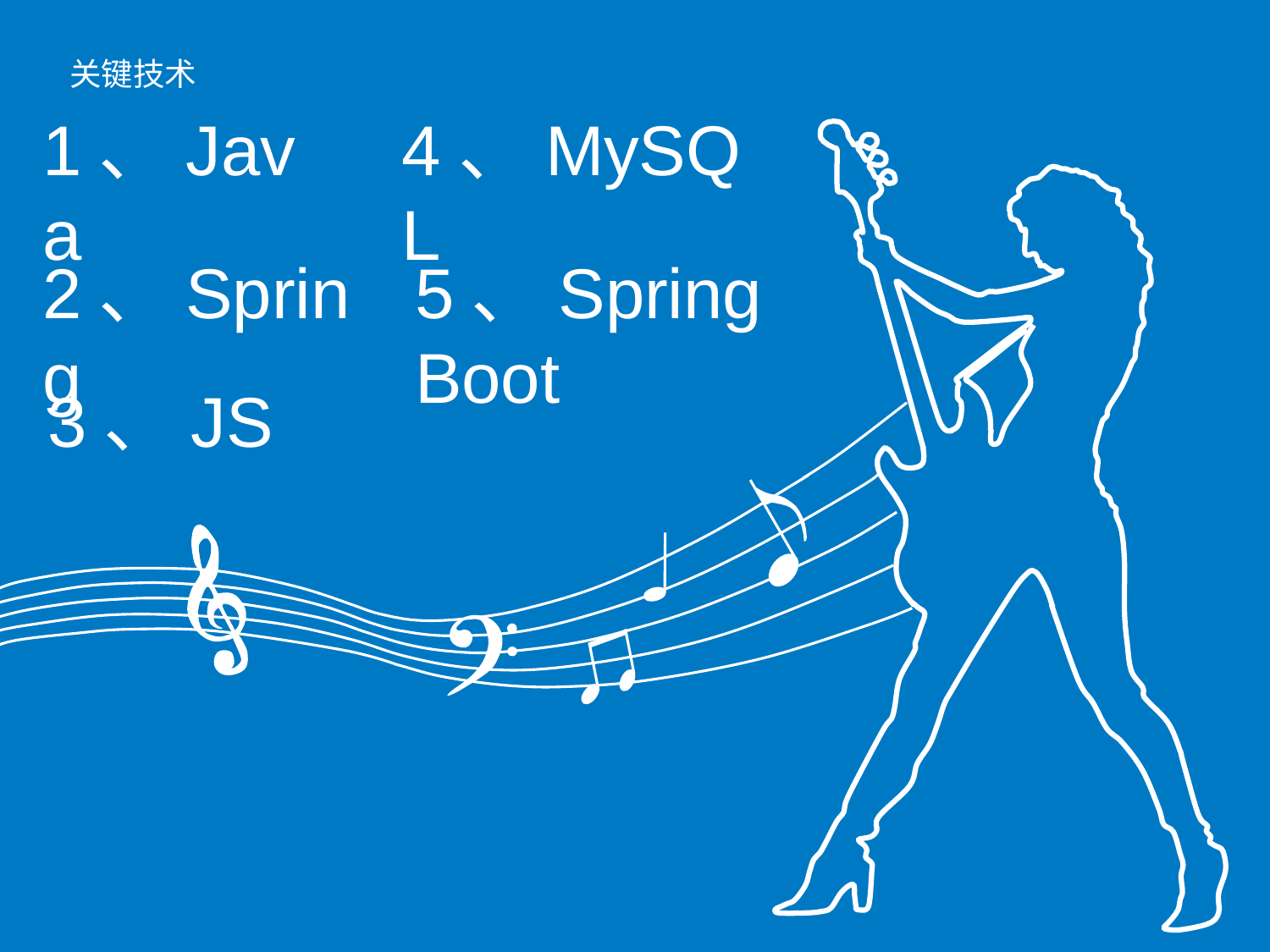

关键技术
1、Java
4、MySQL

2、Spring
5、Spring Boot

3、JS